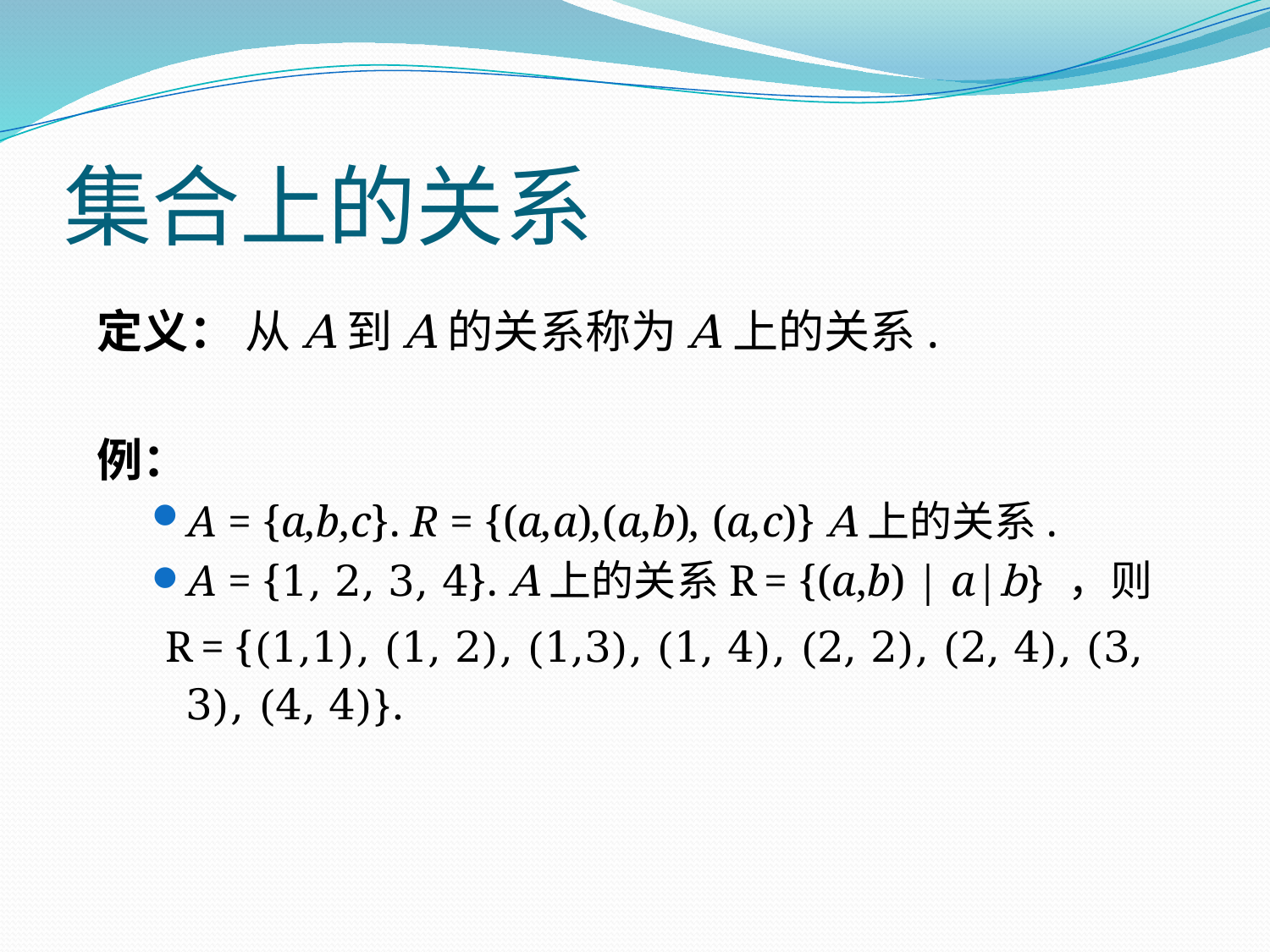

# 集合上的关系
定义： 从A到A的关系称为A上的关系.

例：
A = {a,b,c}. R = {(a,a),(a,b), (a,c)} A上的关系.
A = {1, 2, 3, 4}. A上的关系R = {(a,b) | a|b} ，则
 R = {(1,1), (1, 2), (1,3), (1, 4), (2, 2), (2, 4), (3, 3), (4, 4)}.